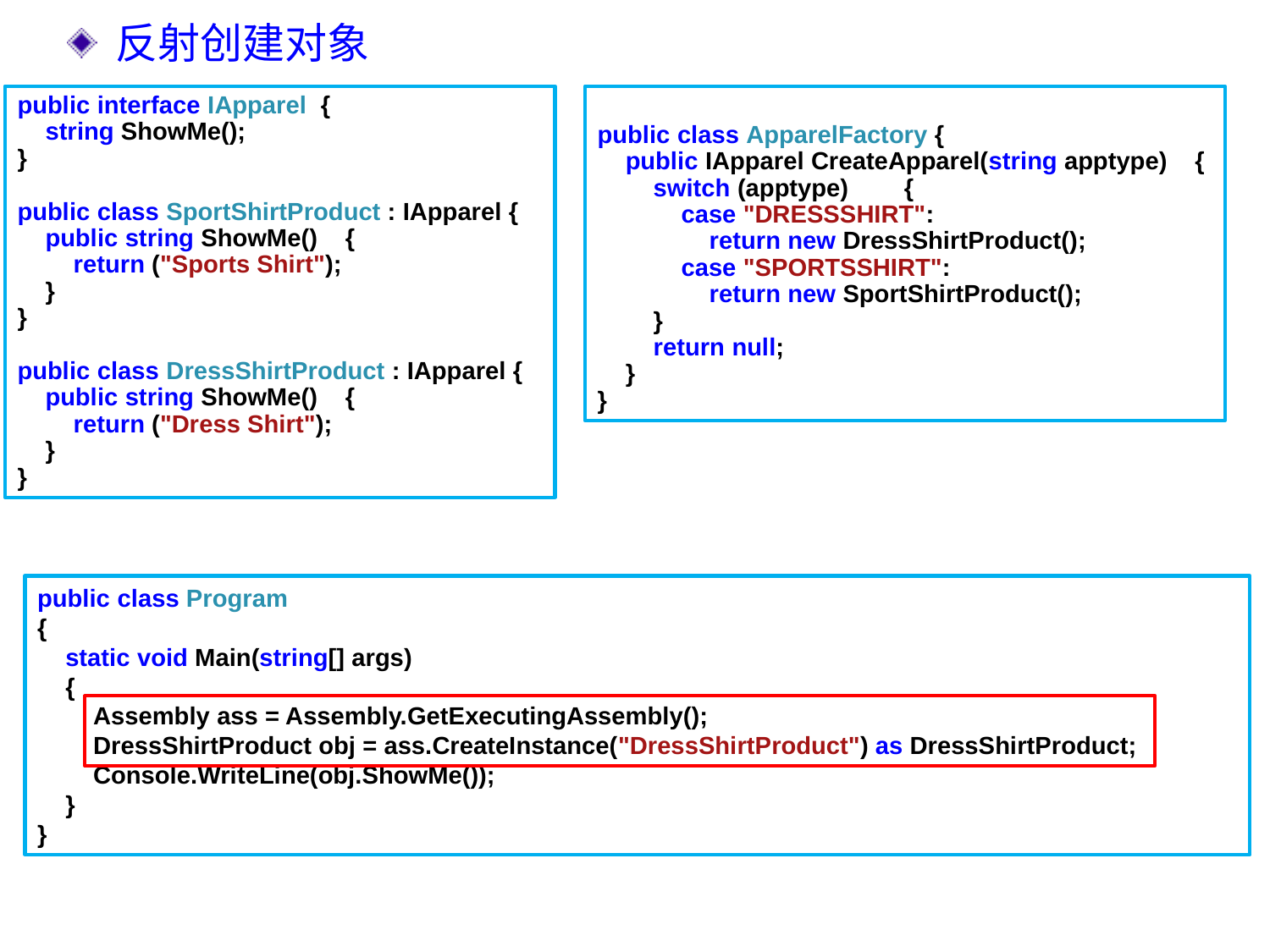

反射创建对象
public interface IApparel  {
    string ShowMe();
}

public class SportShirtProduct : IApparel {
    public string ShowMe()    {
        return ("Sports Shirt");
    }
}

public class DressShirtProduct : IApparel {
    public string ShowMe()    {
        return ("Dress Shirt");
    }
}

public class ApparelFactory {
    public IApparel CreateApparel(string apptype)    {
        switch (apptype)        {
            case "DRESSSHIRT":
                return new DressShirtProduct();
            case "SPORTSSHIRT":
                return new SportShirtProduct();
        }
        return null;
    }
}
public class Program
{
    static void Main(string[] args)
    {
        Assembly ass = Assembly.GetExecutingAssembly();
        DressShirtProduct obj = ass.CreateInstance("DressShirtProduct") as DressShirtProduct;
        Console.WriteLine(obj.ShowMe());
    }
}